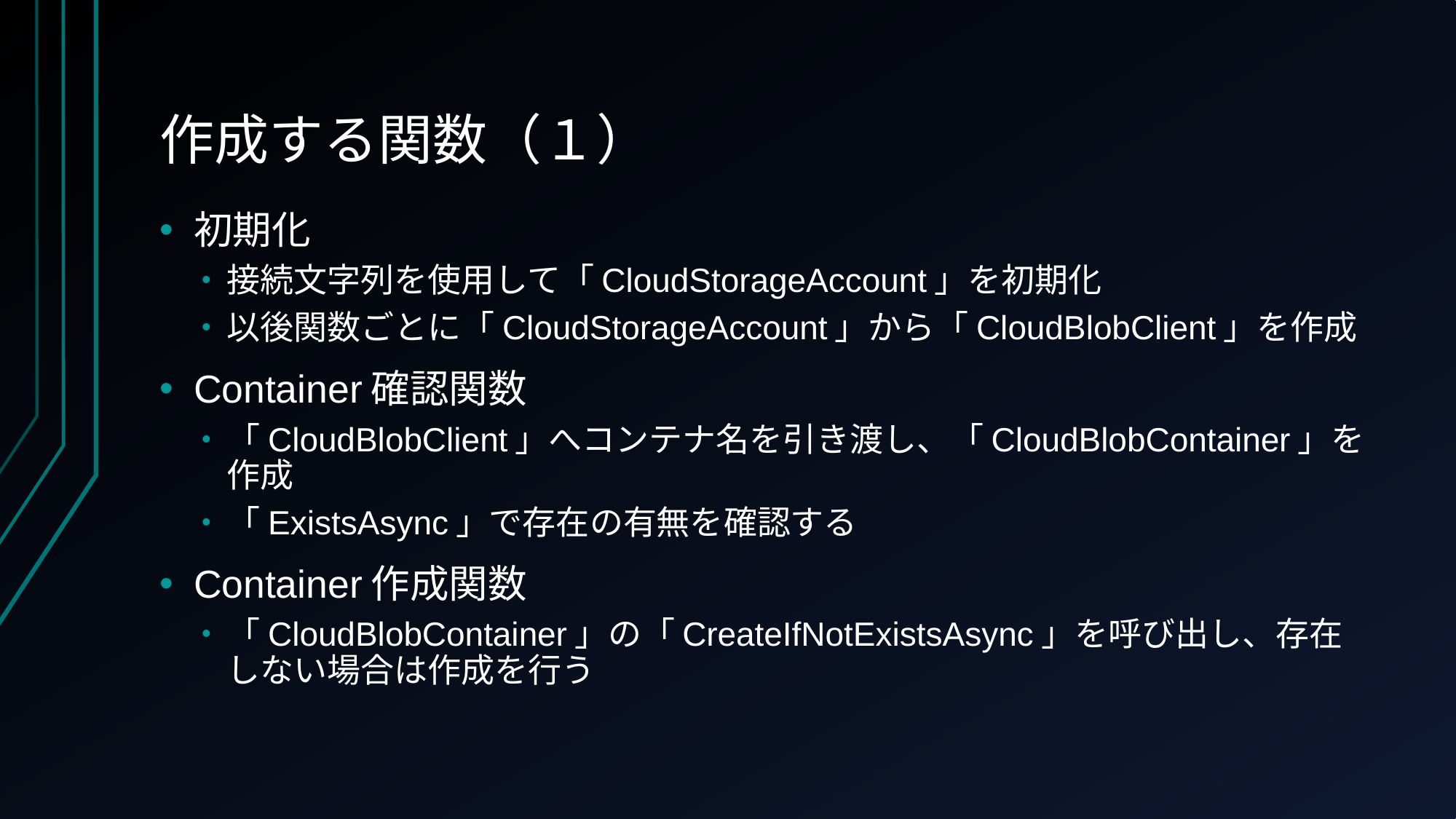

# 作成する関数（１）
初期化
接続文字列を使用して「CloudStorageAccount」を初期化
以後関数ごとに「CloudStorageAccount」から「CloudBlobClient」を作成
Container確認関数
「CloudBlobClient」へコンテナ名を引き渡し、「CloudBlobContainer」を作成
「ExistsAsync」で存在の有無を確認する
Container作成関数
「CloudBlobContainer」の「CreateIfNotExistsAsync」を呼び出し、存在しない場合は作成を行う